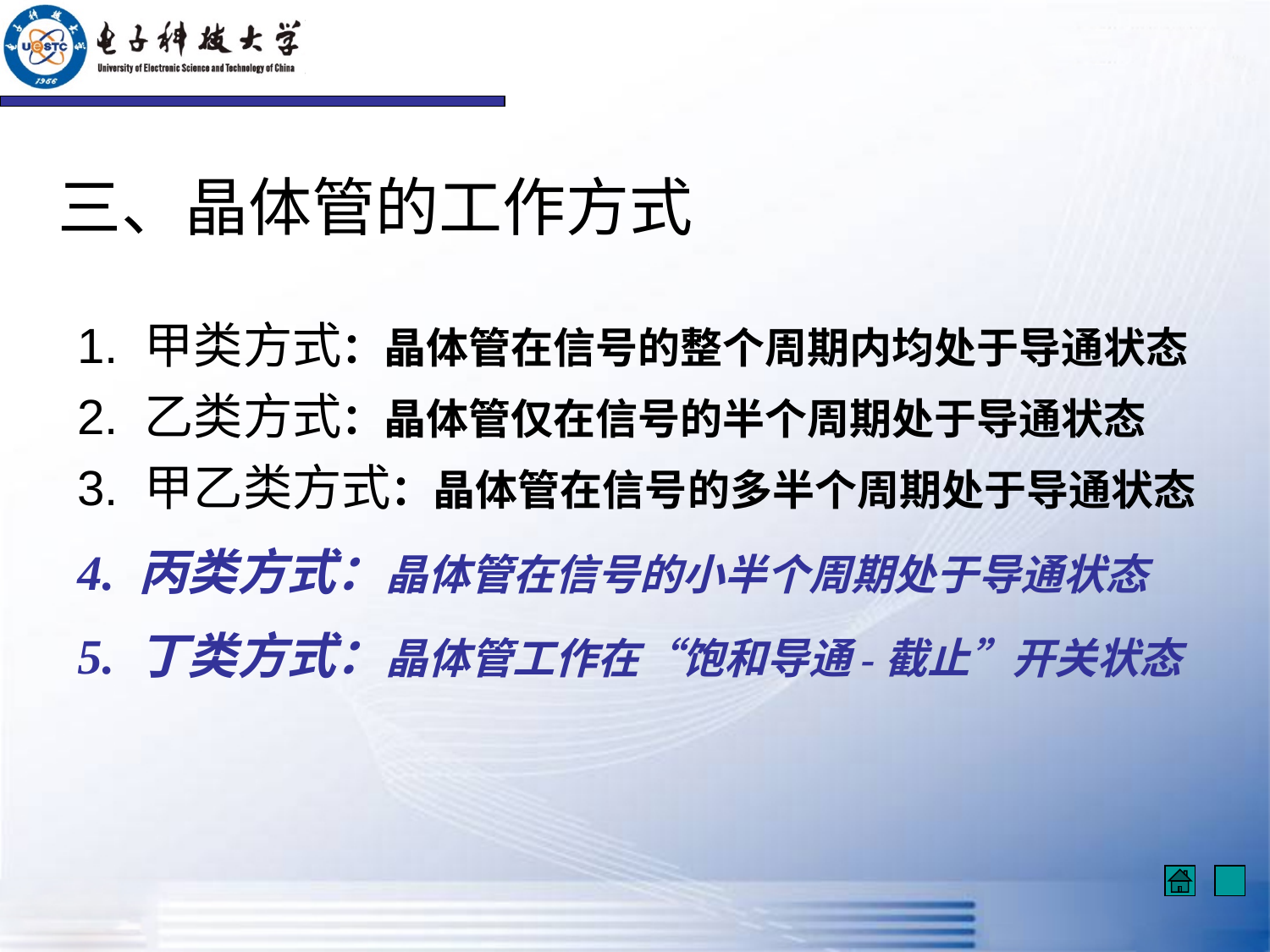

# 三、晶体管的工作方式
1. 甲类方式：晶体管在信号的整个周期内均处于导通状态
2. 乙类方式：晶体管仅在信号的半个周期处于导通状态
3. 甲乙类方式：晶体管在信号的多半个周期处于导通状态
4. 丙类方式：晶体管在信号的小半个周期处于导通状态
5. 丁类方式：晶体管工作在“饱和导通-截止”开关状态